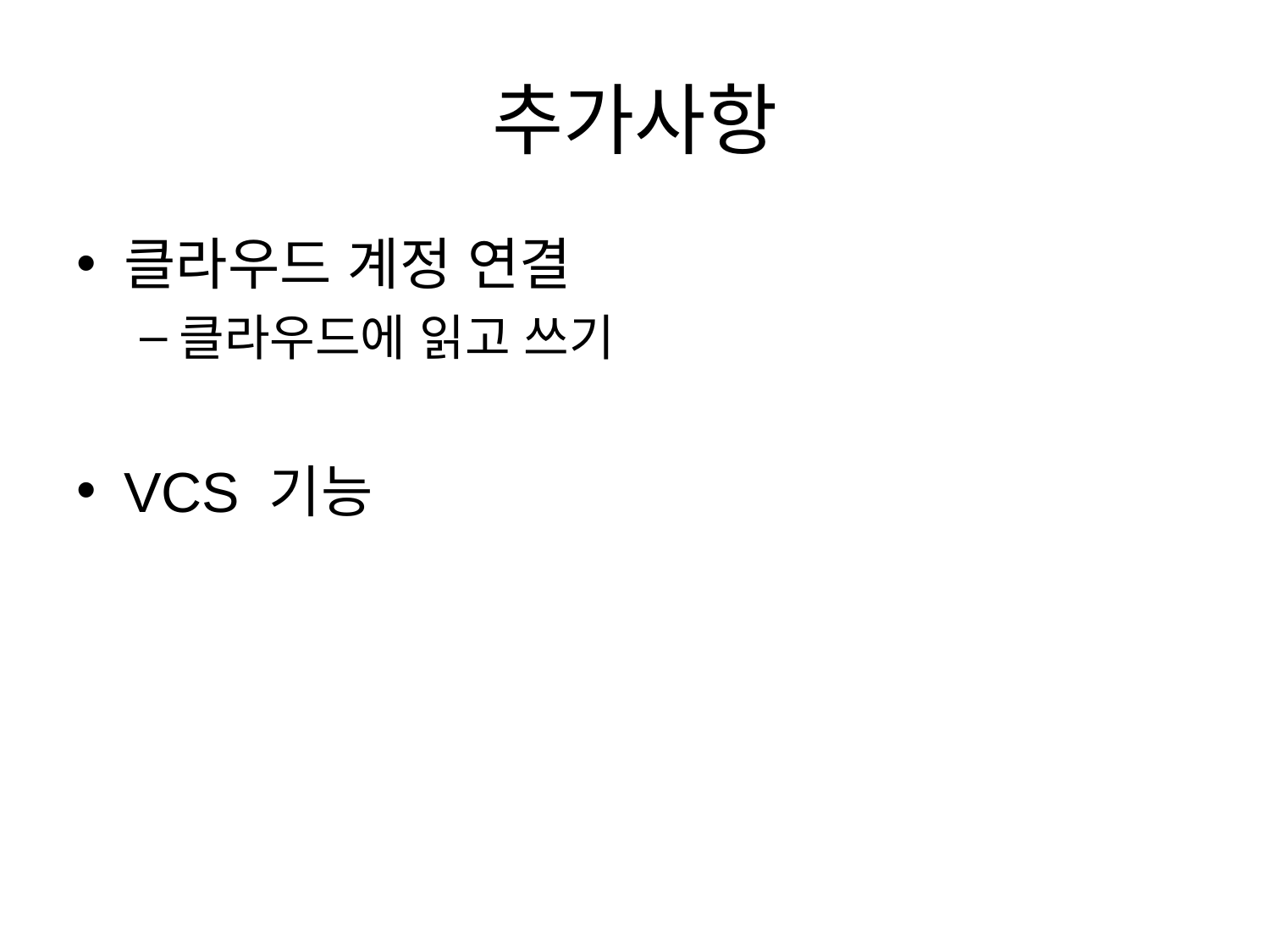

# 추가사항
클라우드 계정 연결
클라우드에 읽고 쓰기

VCS 기능